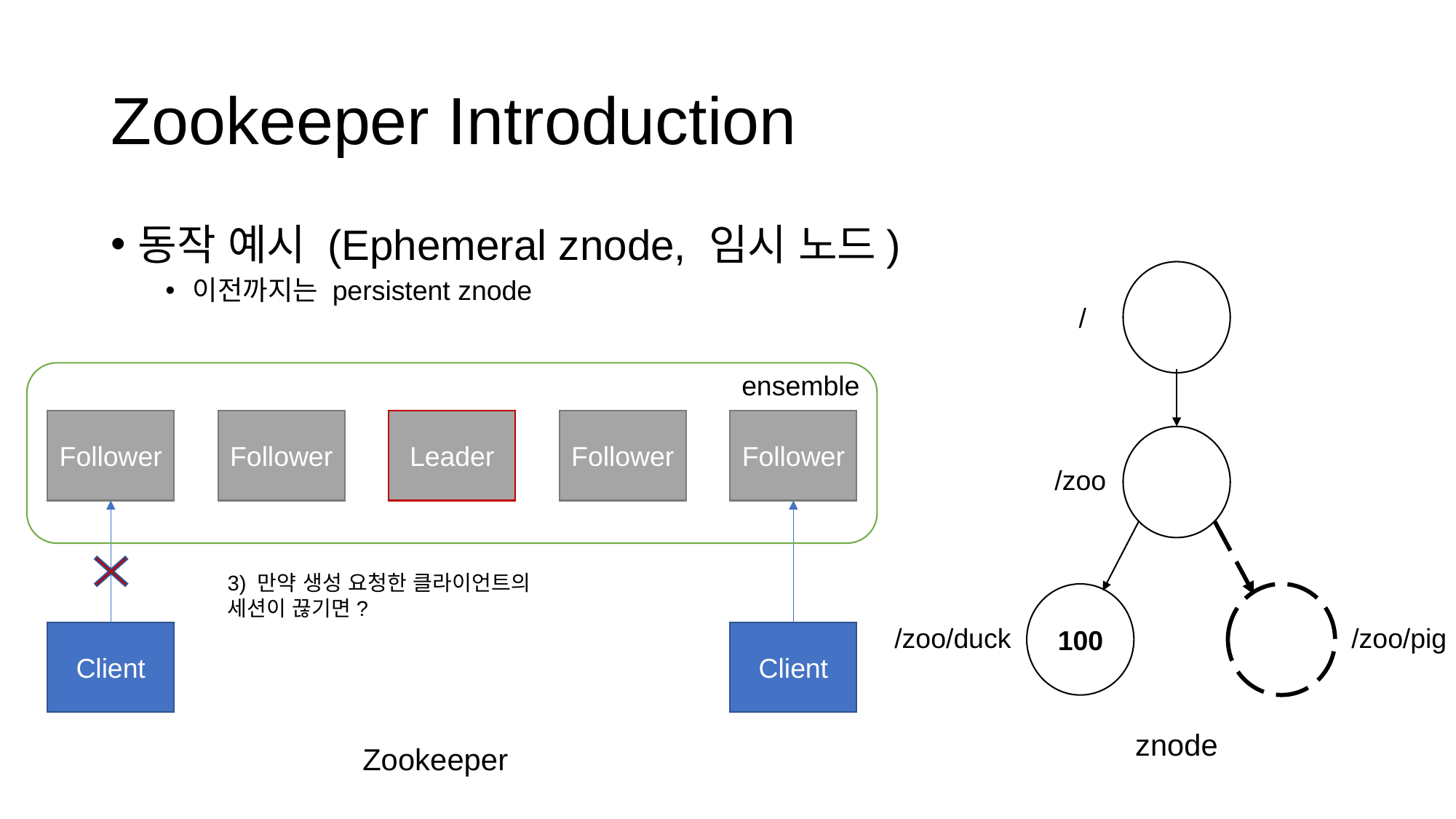

# Zookeeper Introduction
동작 예시 (Ephemeral znode, 임시 노드)
이전까지는 persistent znode

/

ensemble
Follower
Follower
Leader
Follower
Follower

/zoo

3) 만약 생성 요청한 클라이언트의
세션이 끊기면?

/zoo/pig
/zoo/duck
100
Client
Client
znode
Zookeeper